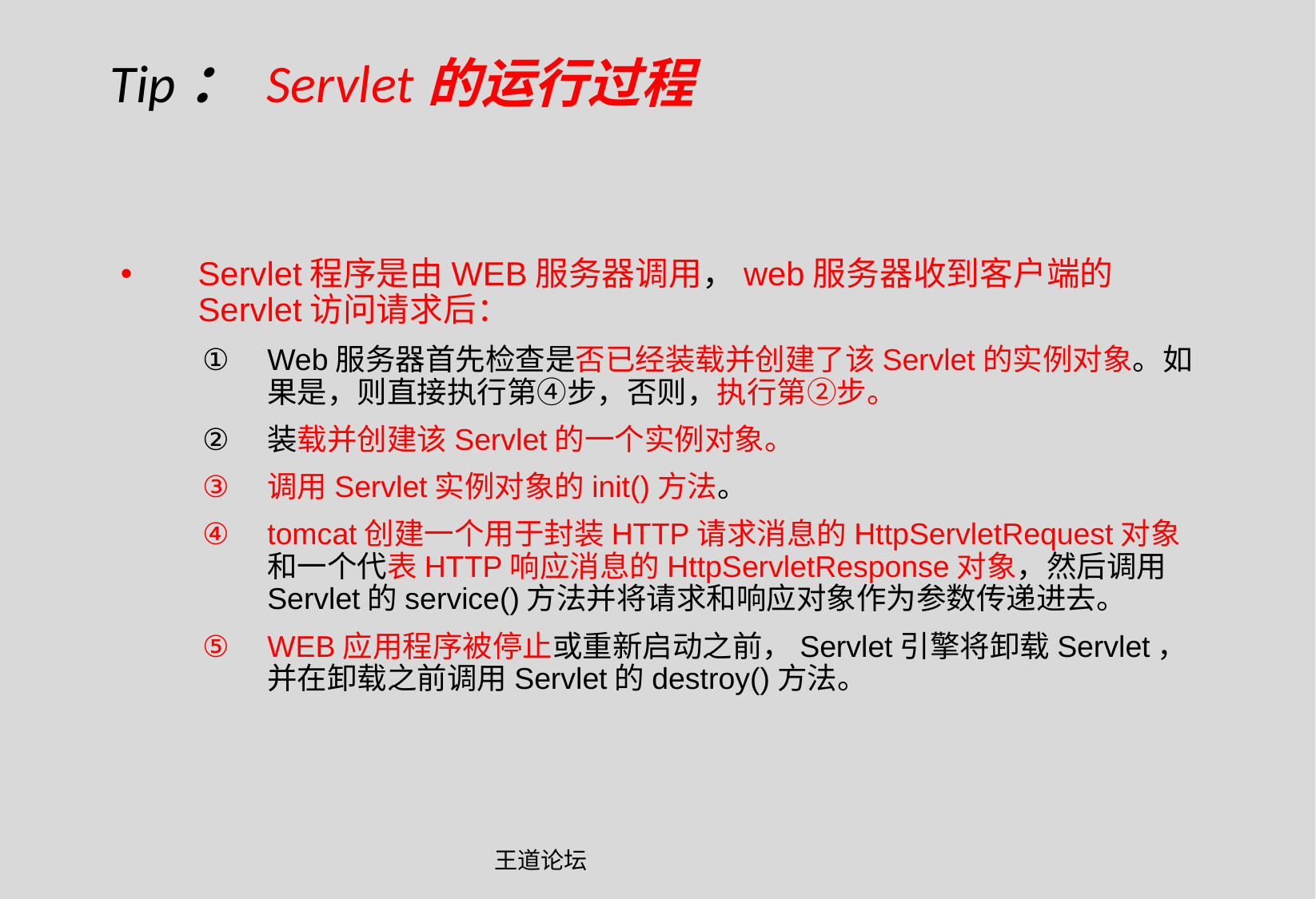

Tip： Servlet的运行过程
Servlet程序是由WEB服务器调用，web服务器收到客户端的Servlet访问请求后：
Web服务器首先检查是否已经装载并创建了该Servlet的实例对象。如果是，则直接执行第④步，否则，执行第②步。
装载并创建该Servlet的一个实例对象。
调用Servlet实例对象的init()方法。
tomcat创建一个用于封装HTTP请求消息的HttpServletRequest对象和一个代表HTTP响应消息的HttpServletResponse对象，然后调用Servlet的service()方法并将请求和响应对象作为参数传递进去。
WEB应用程序被停止或重新启动之前，Servlet引擎将卸载Servlet，并在卸载之前调用Servlet的destroy()方法。
王道论坛